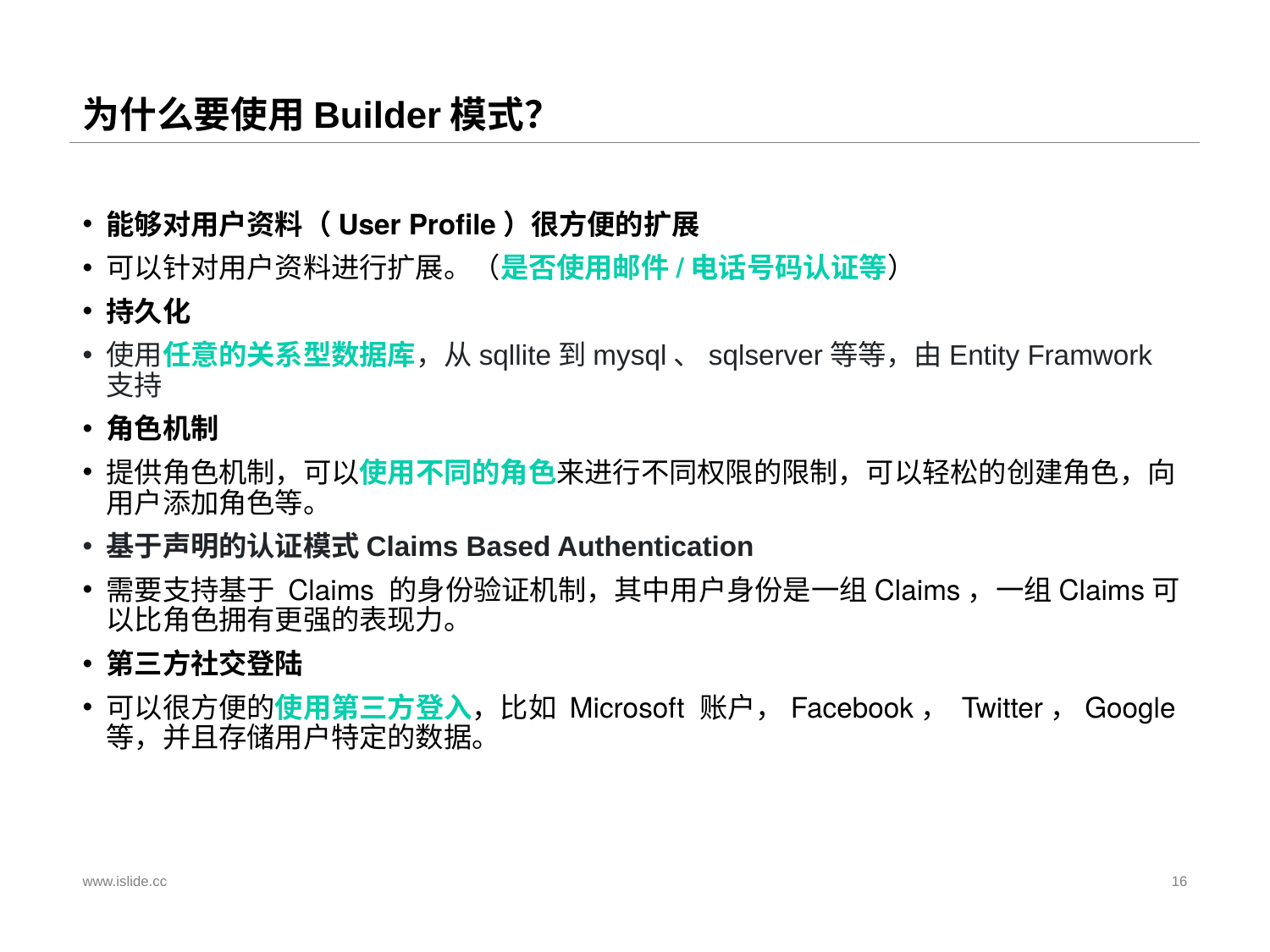

# 为什么要使用Builder模式？

能够对用户资料（User Profile）很方便的扩展
可以针对用户资料进行扩展。（是否使用邮件/电话号码认证等）
持久化
使用任意的关系型数据库，从sqllite到mysql、sqlserver等等，由Entity Framwork 支持
角色机制
提供角色机制，可以使用不同的角色来进行不同权限的限制，可以轻松的创建角色，向用户添加角色等。
基于声明的认证模式Claims Based Authentication
需要支持基于 Claims 的身份验证机制，其中用户身份是一组Claims，一组Claims可以比角色拥有更强的表现力。
第三方社交登陆
可以很方便的使用第三方登入，比如 Microsoft 账户，Facebook， Twitter，Google等，并且存储用户特定的数据。
www.islide.cc
16